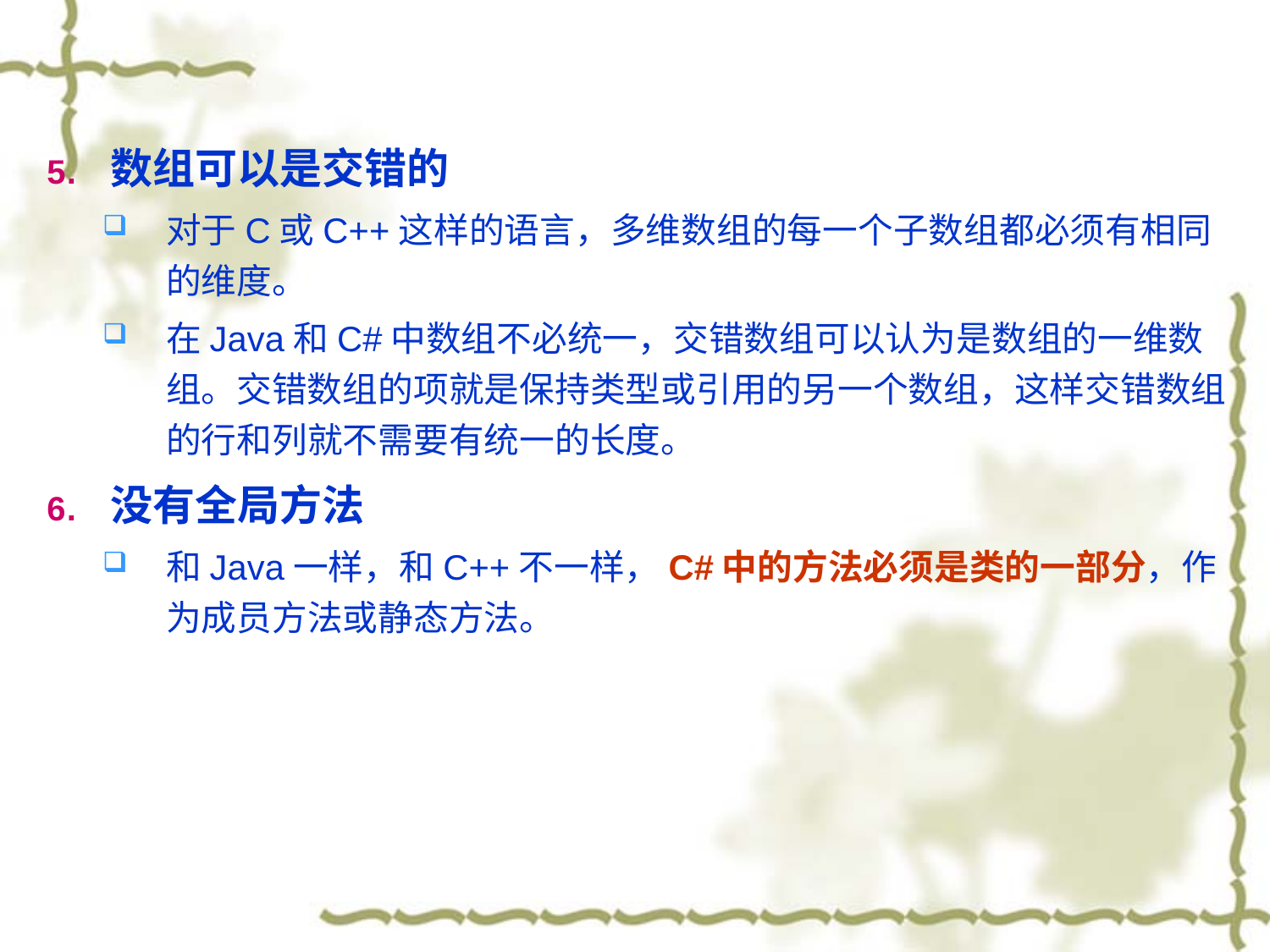

数组可以是交错的
对于C或C++这样的语言，多维数组的每一个子数组都必须有相同的维度。
在Java和C#中数组不必统一，交错数组可以认为是数组的一维数组。交错数组的项就是保持类型或引用的另一个数组，这样交错数组的行和列就不需要有统一的长度。
没有全局方法
和Java一样，和C++不一样，C#中的方法必须是类的一部分，作为成员方法或静态方法。